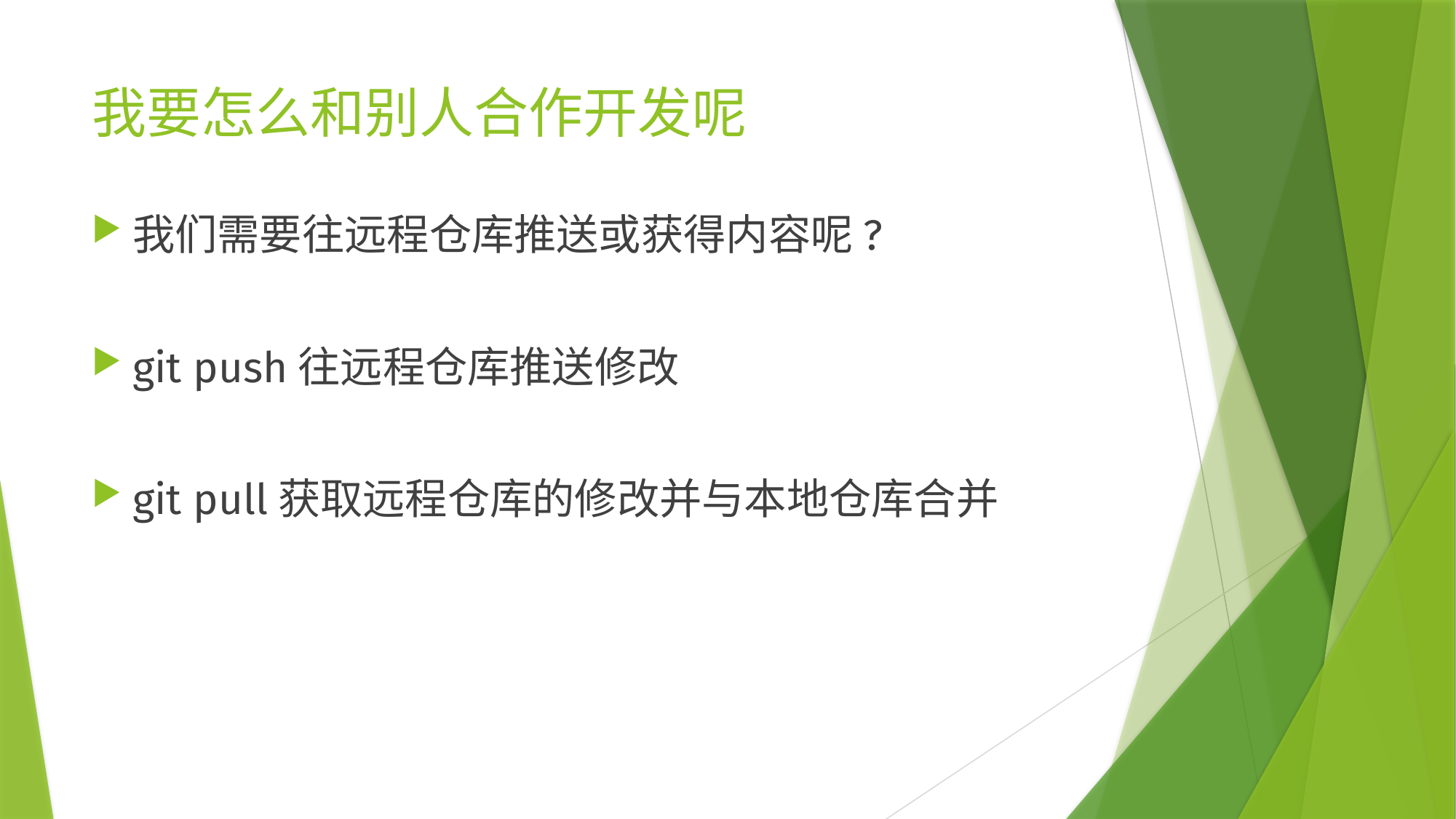

# 我要怎么和别人合作开发呢
我们需要往远程仓库推送或获得内容呢?

git push往远程仓库推送修改

git pull获取远程仓库的修改并与本地仓库合并